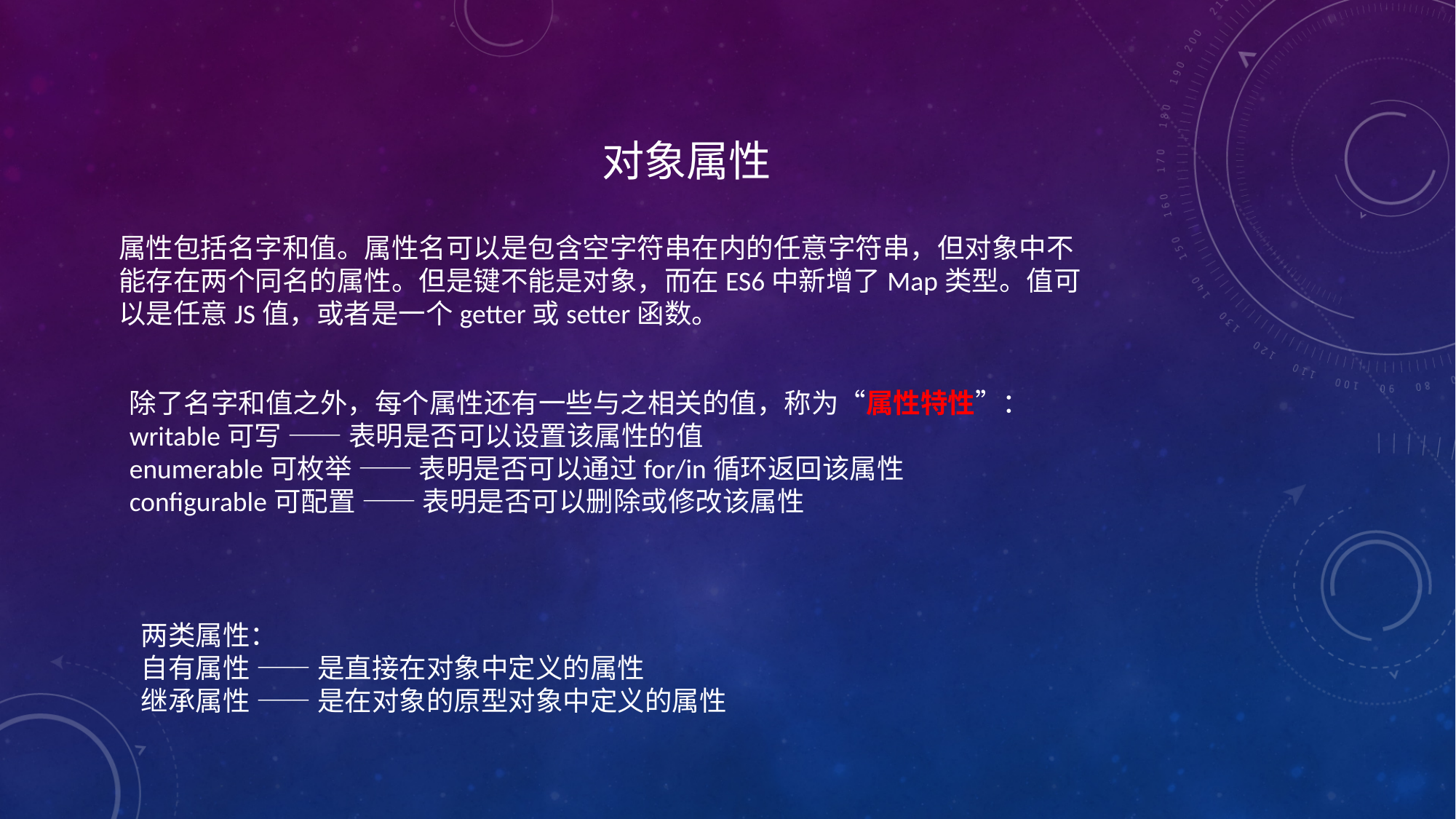

# 对象属性
属性包括名字和值。属性名可以是包含空字符串在内的任意字符串，但对象中不能存在两个同名的属性。但是键不能是对象，而在ES6中新增了Map类型。值可以是任意JS值，或者是一个getter或setter函数。
除了名字和值之外，每个属性还有一些与之相关的值，称为“属性特性”：
writable可写 —— 表明是否可以设置该属性的值
enumerable可枚举 —— 表明是否可以通过for/in循环返回该属性
configurable可配置 —— 表明是否可以删除或修改该属性

两类属性：
自有属性 —— 是直接在对象中定义的属性
继承属性 —— 是在对象的原型对象中定义的属性